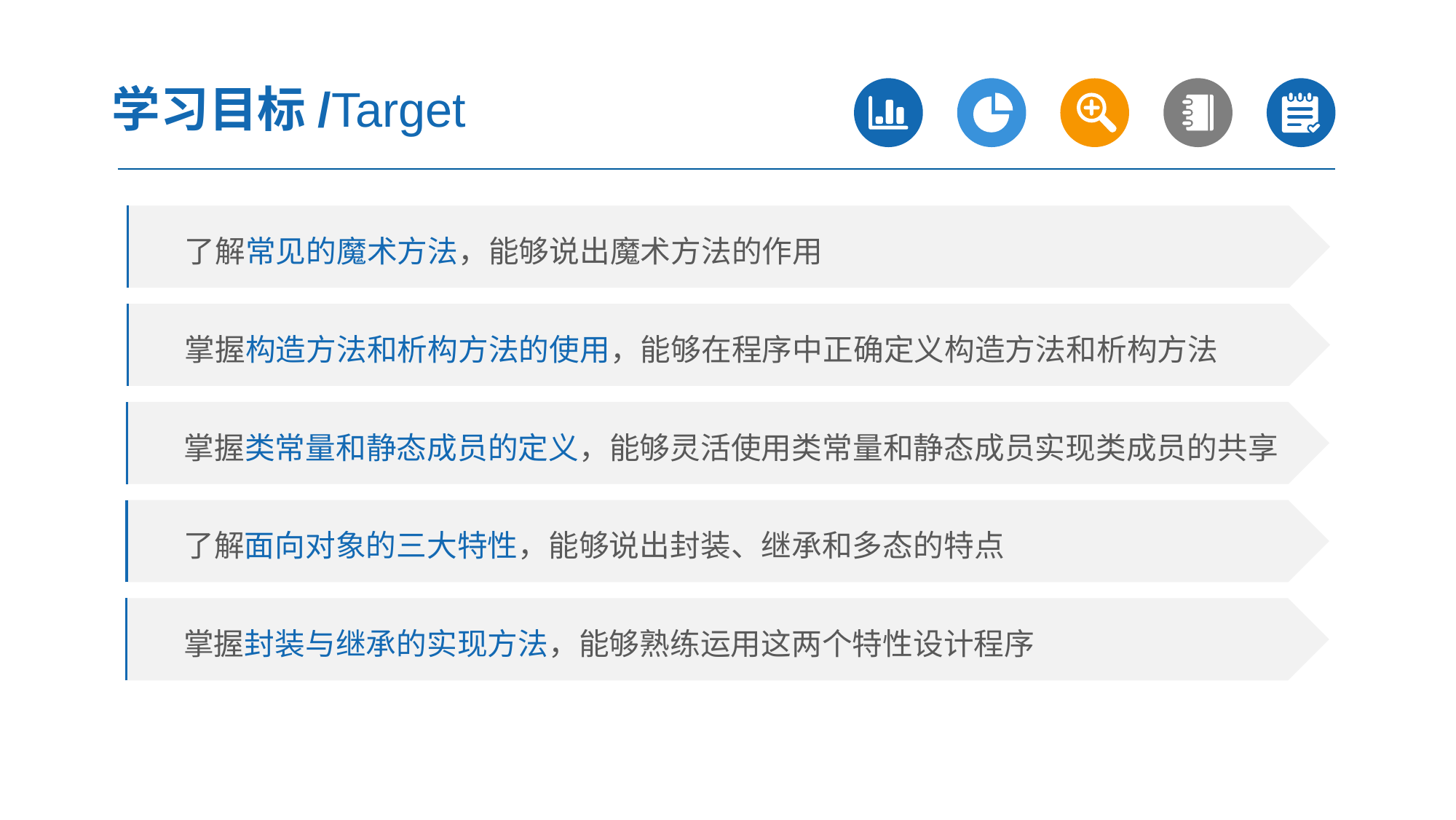

学习目标/Target
      了解常见的魔术方法，能够说出魔术方法的作用

      掌握构造方法和析构方法的使用，能够在程序中正确定义构造方法和析构方法

      掌握类常量和静态成员的定义，能够灵活使用类常量和静态成员实现类成员的共享

      了解面向对象的三大特性，能够说出封装、继承和多态的特点

      掌握封装与继承的实现方法，能够熟练运用这两个特性设计程序